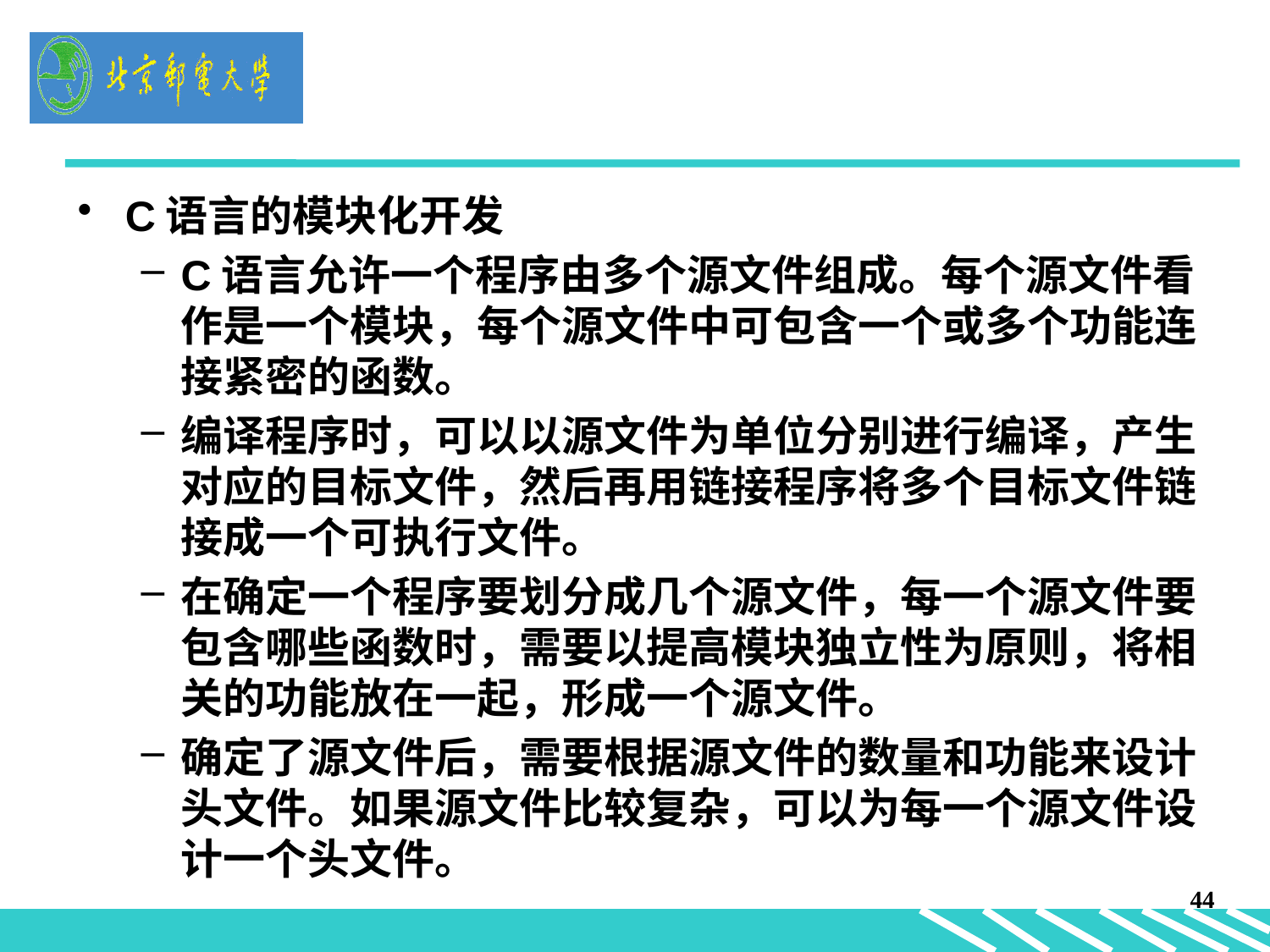

#
C语言的模块化开发
C语言允许一个程序由多个源文件组成。每个源文件看作是一个模块，每个源文件中可包含一个或多个功能连接紧密的函数。
编译程序时，可以以源文件为单位分别进行编译，产生对应的目标文件，然后再用链接程序将多个目标文件链接成一个可执行文件。
在确定一个程序要划分成几个源文件，每一个源文件要包含哪些函数时，需要以提高模块独立性为原则，将相关的功能放在一起，形成一个源文件。
确定了源文件后，需要根据源文件的数量和功能来设计头文件。如果源文件比较复杂，可以为每一个源文件设计一个头文件。

44